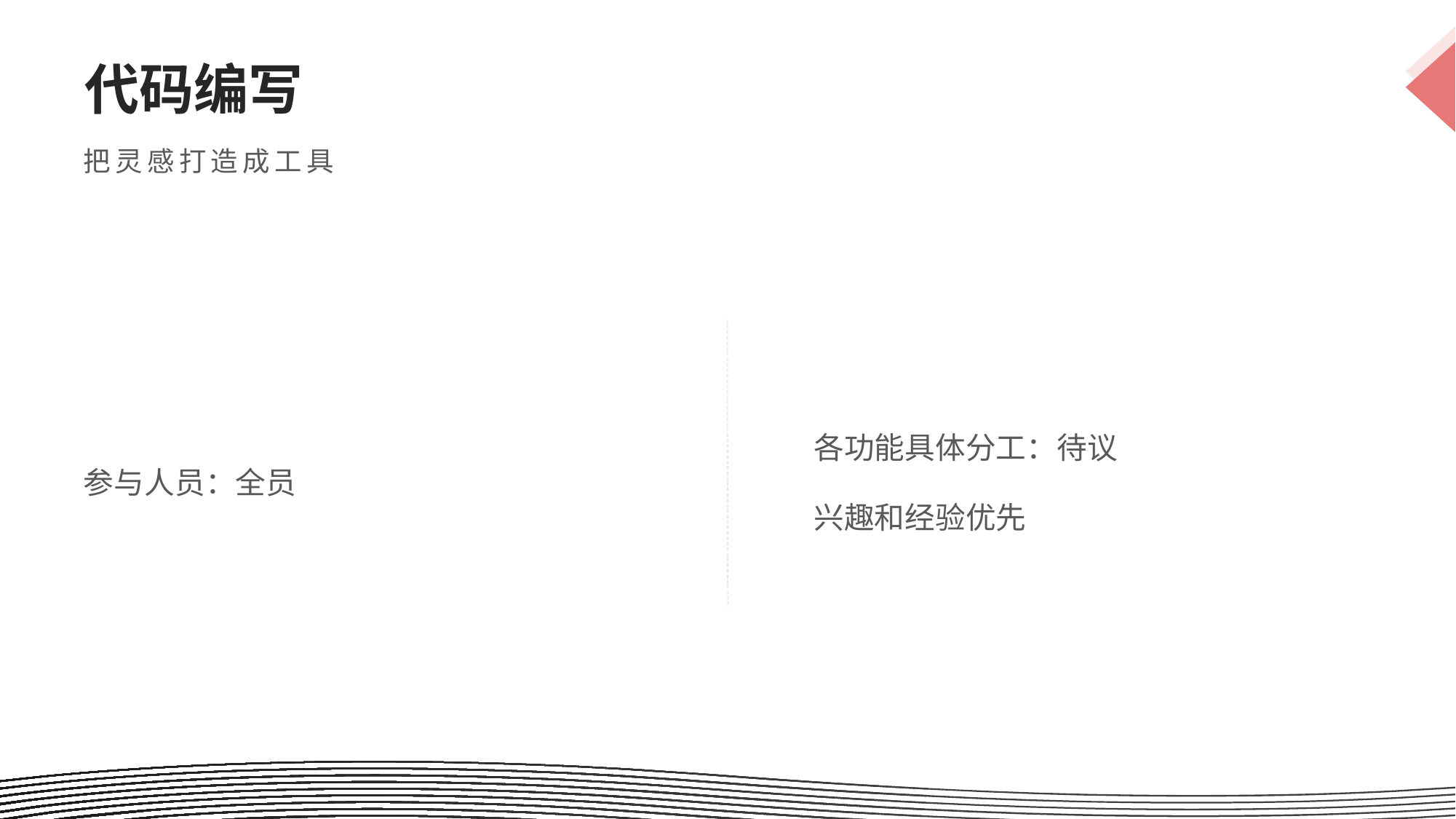

代码编写
把灵感打造成工具
参与人员：全员
各功能具体分工：待议
兴趣和经验优先